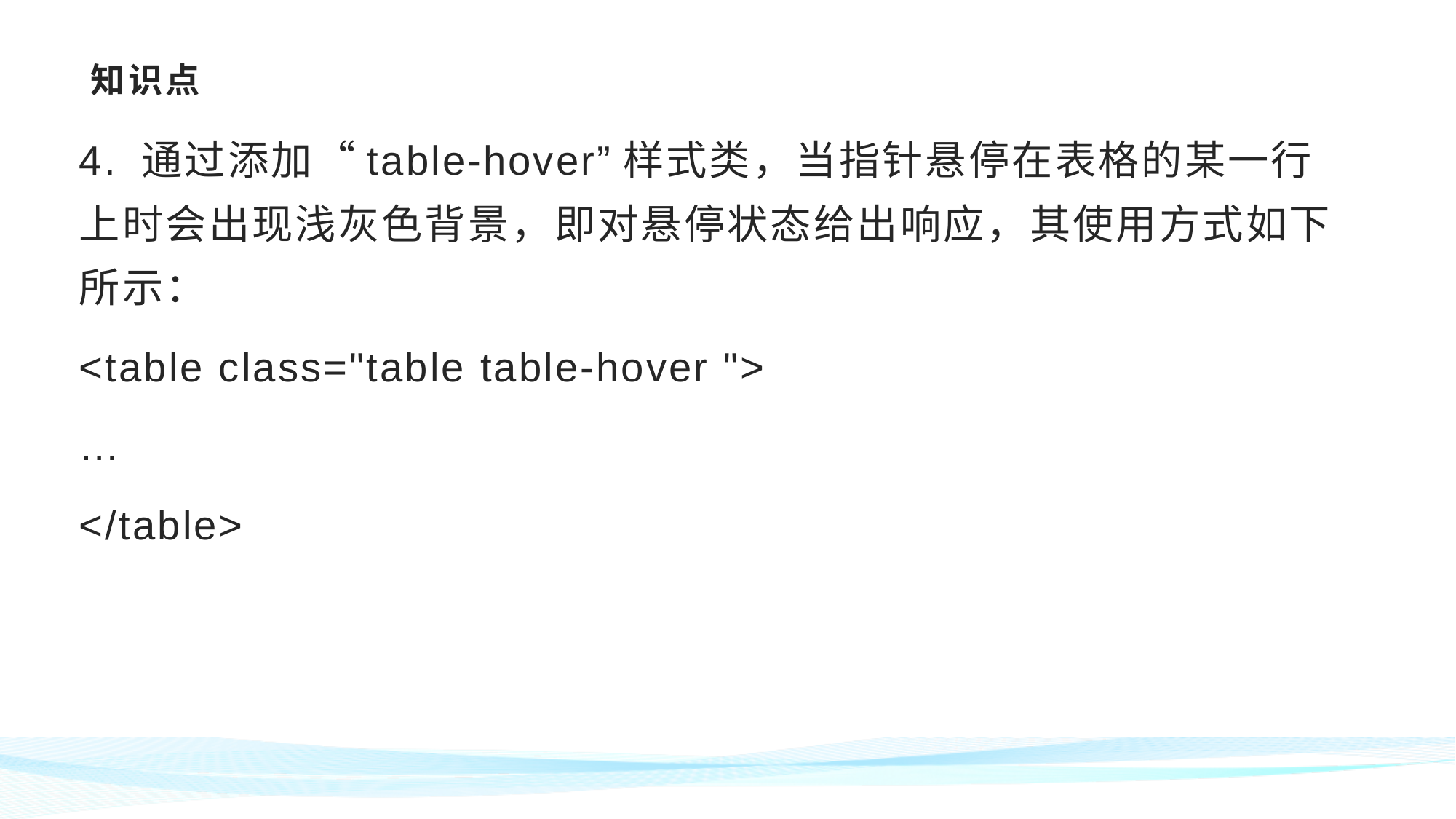

# 知识点
4. 通过添加“table-hover”样式类，当指针悬停在表格的某一行上时会出现浅灰色背景，即对悬停状态给出响应，其使用方式如下所示：
<table class="table table-hover ">
…
</table>